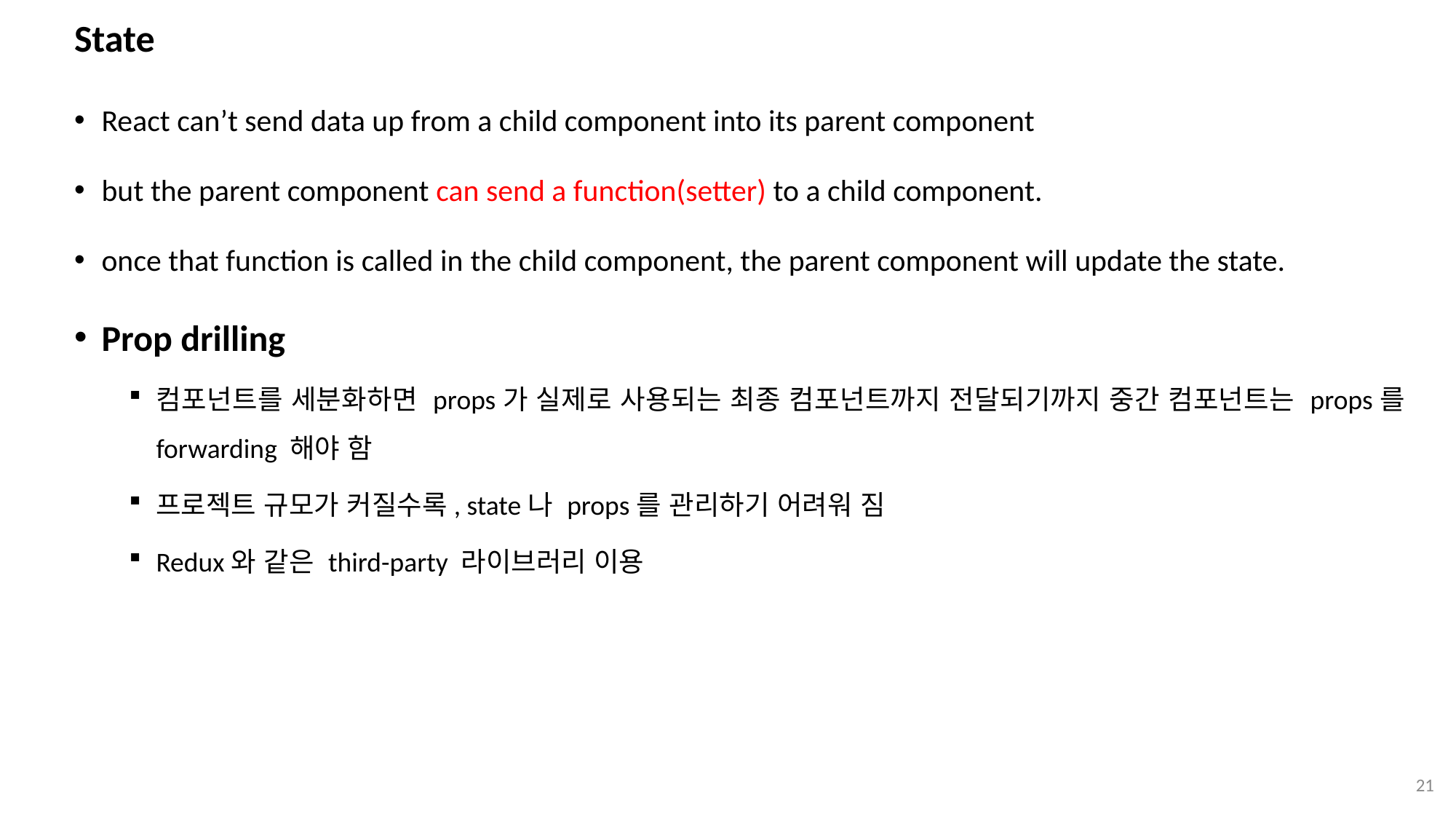

# State
React can’t send data up from a child component into its parent component
but the parent component can send a function(setter) to a child component.
once that function is called in the child component, the parent component will update the state.
Prop drilling
컴포넌트를 세분화하면 props가 실제로 사용되는 최종 컴포넌트까지 전달되기까지 중간 컴포넌트는 props를 forwarding 해야 함
프로젝트 규모가 커질수록, state나 props를 관리하기 어려워 짐
Redux와 같은 third-party 라이브러리 이용

21